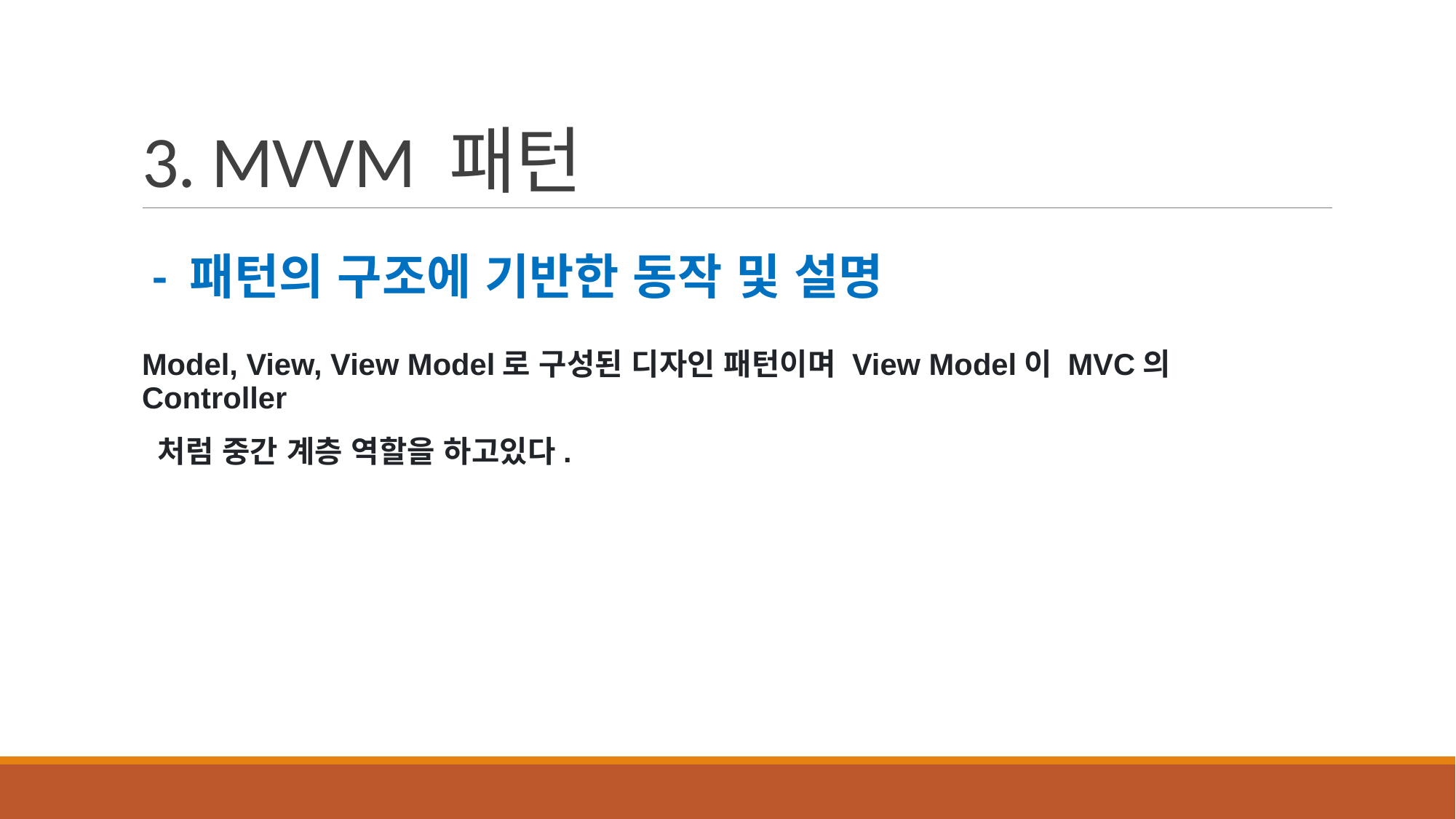

# 3. MVVM 패턴
- 패턴의 구조에 기반한 동작 및 설명
Model, View, View Model로 구성된 디자인 패턴이며 View Model이 MVC의 Controller
 처럼 중간 계층 역할을 하고있다.